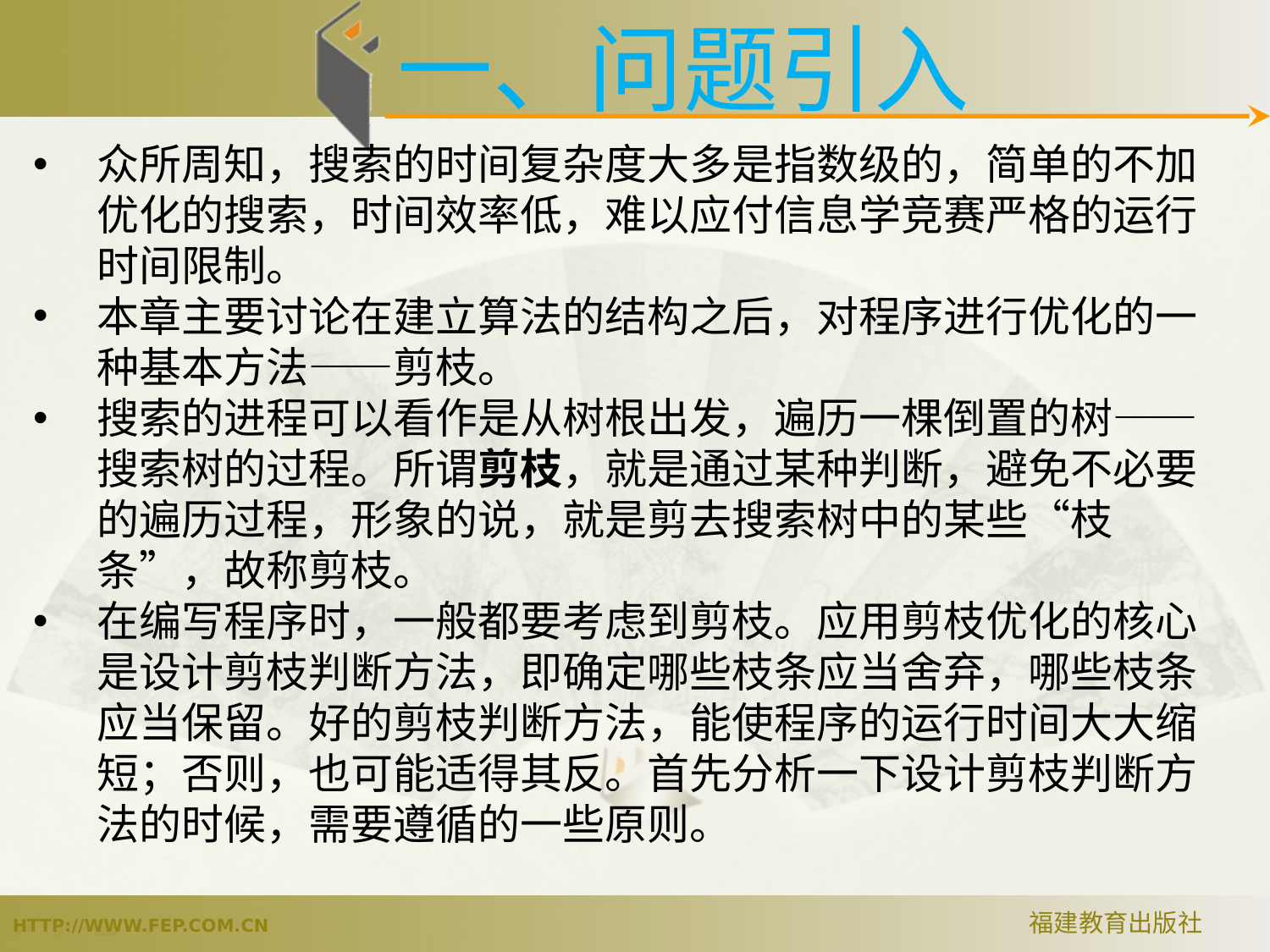

一、问题引入
众所周知，搜索的时间复杂度大多是指数级的，简单的不加优化的搜索，时间效率低，难以应付信息学竞赛严格的运行时间限制。
本章主要讨论在建立算法的结构之后，对程序进行优化的一种基本方法——剪枝。
搜索的进程可以看作是从树根出发，遍历一棵倒置的树——搜索树的过程。所谓剪枝，就是通过某种判断，避免不必要的遍历过程，形象的说，就是剪去搜索树中的某些“枝条”，故称剪枝。
在编写程序时，一般都要考虑到剪枝。应用剪枝优化的核心是设计剪枝判断方法，即确定哪些枝条应当舍弃，哪些枝条应当保留。好的剪枝判断方法，能使程序的运行时间大大缩短；否则，也可能适得其反。首先分析一下设计剪枝判断方法的时候，需要遵循的一些原则。